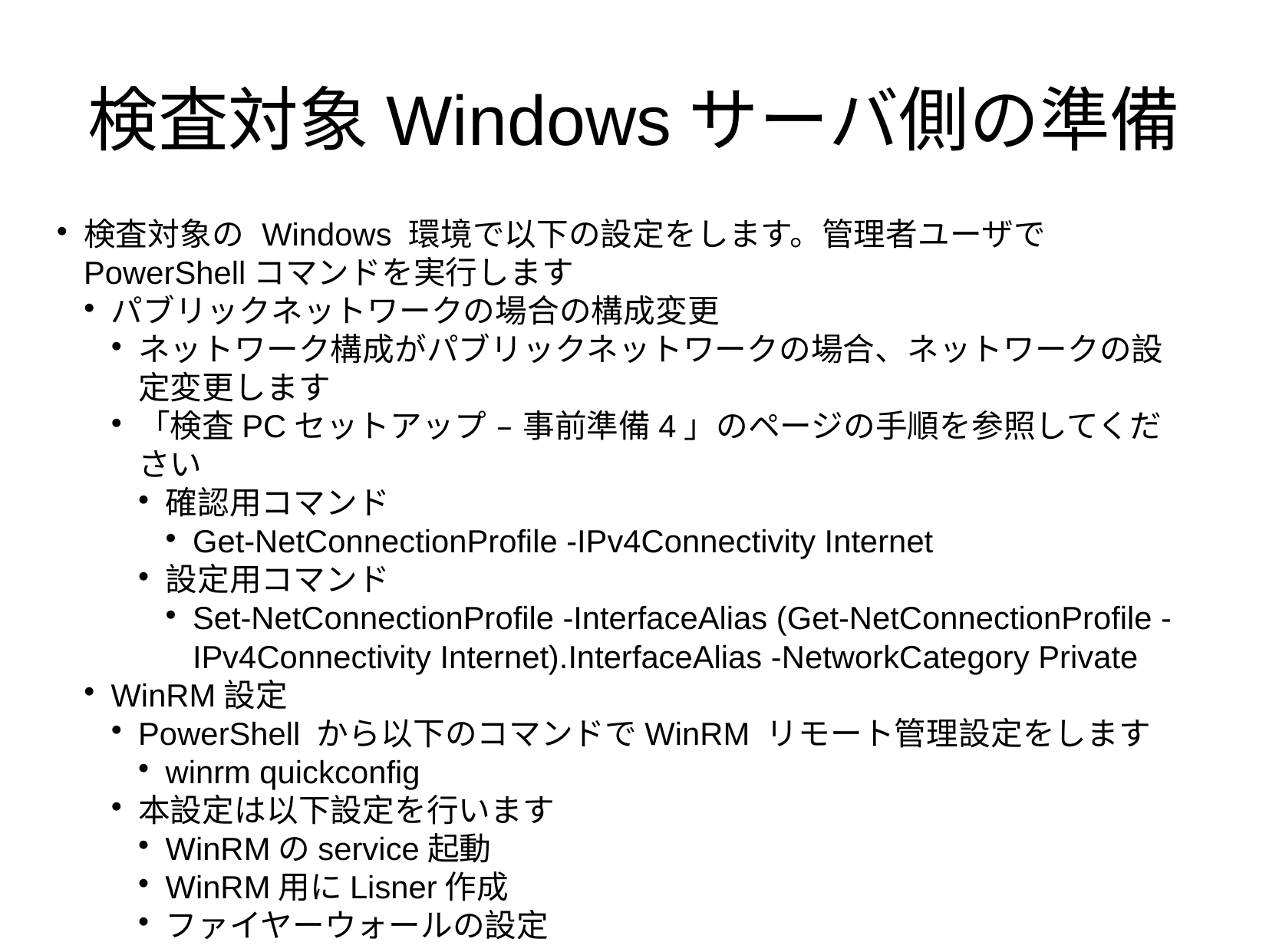

検査対象Windowsサーバ側の準備
検査対象の Windows 環境で以下の設定をします。管理者ユーザでPowerShellコマンドを実行します
パブリックネットワークの場合の構成変更
ネットワーク構成がパブリックネットワークの場合、ネットワークの設定変更します
「検査PCセットアップ – 事前準備4」のページの手順を参照してください
確認用コマンド
Get-NetConnectionProfile -IPv4Connectivity Internet
設定用コマンド
Set-NetConnectionProfile -InterfaceAlias (Get-NetConnectionProfile -IPv4Connectivity Internet).InterfaceAlias -NetworkCategory Private
WinRM設定
PowerShell から以下のコマンドでWinRM リモート管理設定をします
winrm quickconfig
本設定は以下設定を行います
WinRMのservice起動
WinRM用にLisner作成
ファイヤーウォールの設定